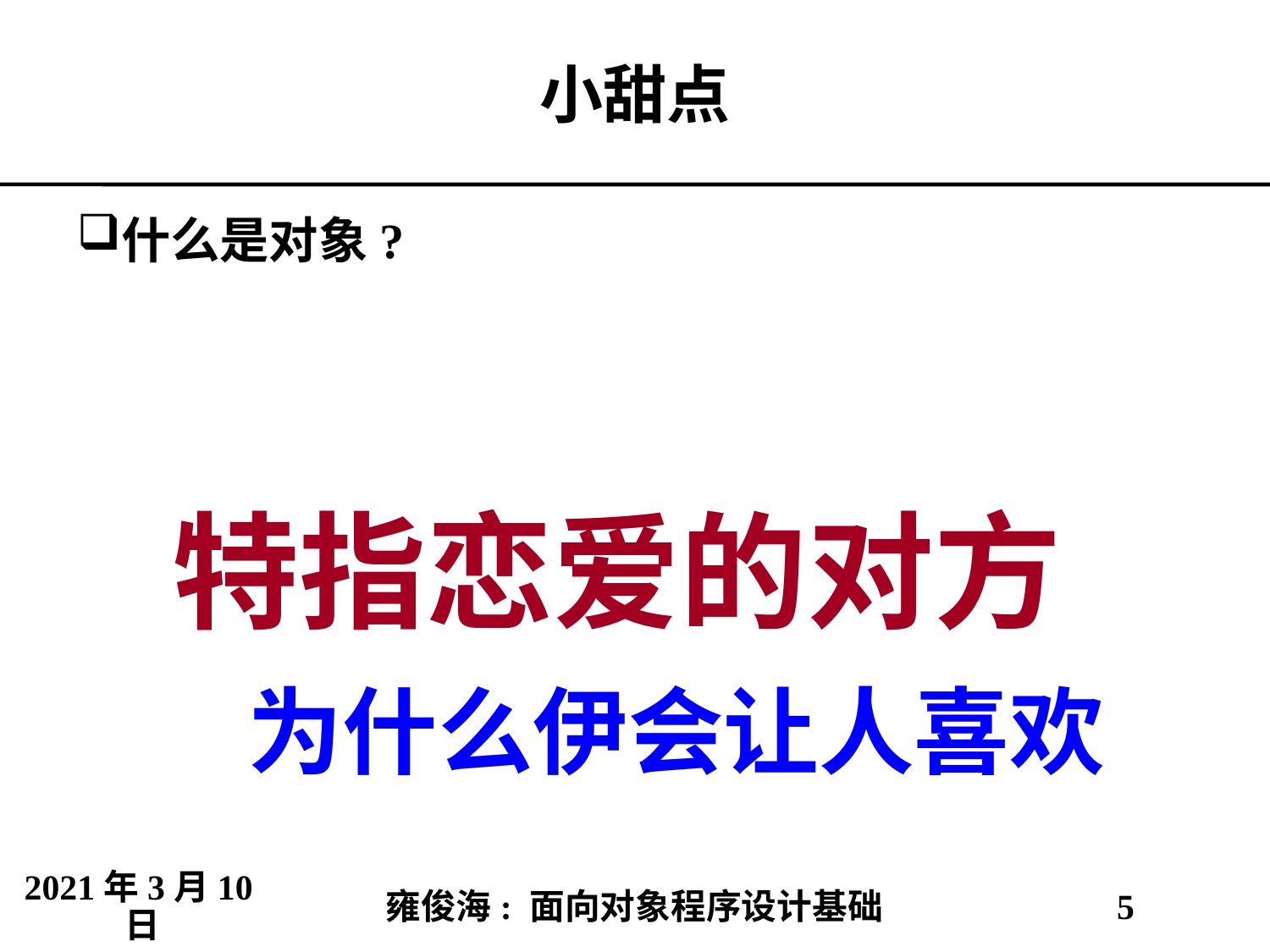

# 小甜点

什么是对象?
特指恋爱的对方
为什么伊会让人喜欢
2021年3月10日
雍俊海: 面向对象程序设计基础
5